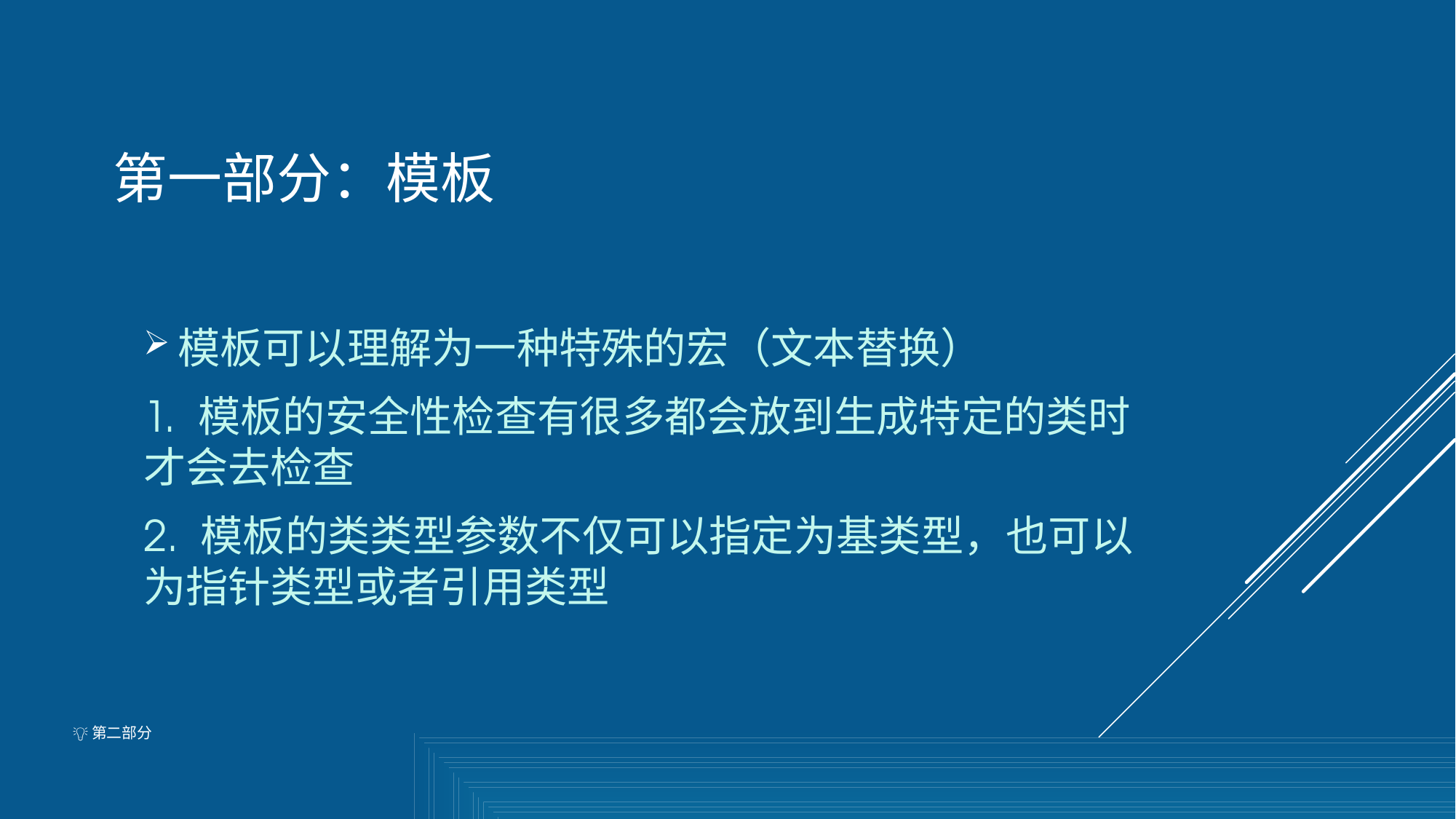

# 第一部分：模板
模板可以理解为一种特殊的宏（文本替换）
1. 模板的安全性检查有很多都会放到生成特定的类时才会去检查
2. 模板的类类型参数不仅可以指定为基类型，也可以为指针类型或者引用类型
💡第二部分